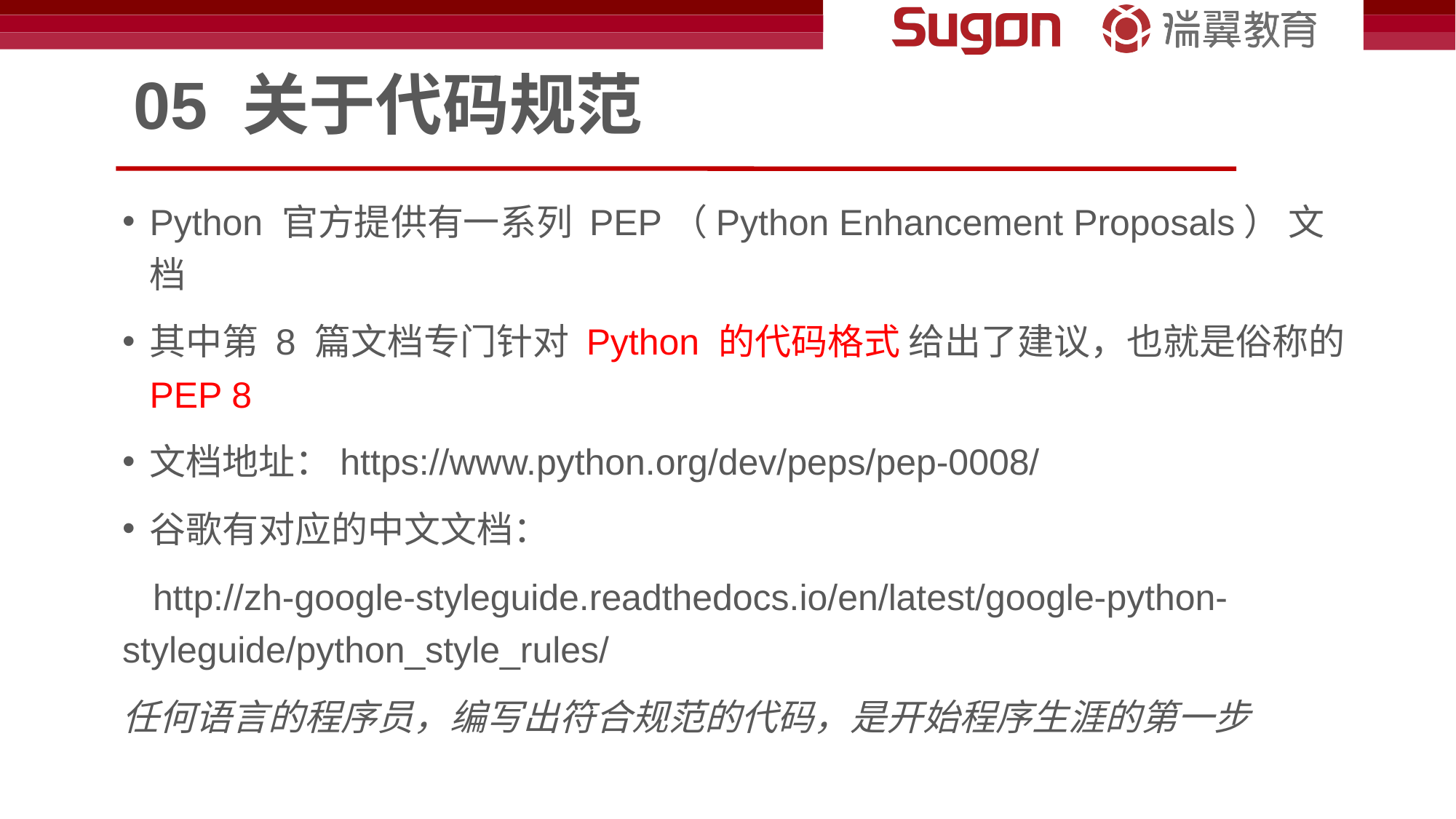

# 05 关于代码规范
Python 官方提供有一系列 PEP（Python Enhancement Proposals） 文档
其中第 8 篇文档专门针对 Python 的代码格式 给出了建议，也就是俗称的 PEP 8
文档地址：https://www.python.org/dev/peps/pep-0008/
谷歌有对应的中文文档：
   http://zh-google-styleguide.readthedocs.io/en/latest/google-python-styleguide/python_style_rules/
任何语言的程序员，编写出符合规范的代码，是开始程序生涯的第一步